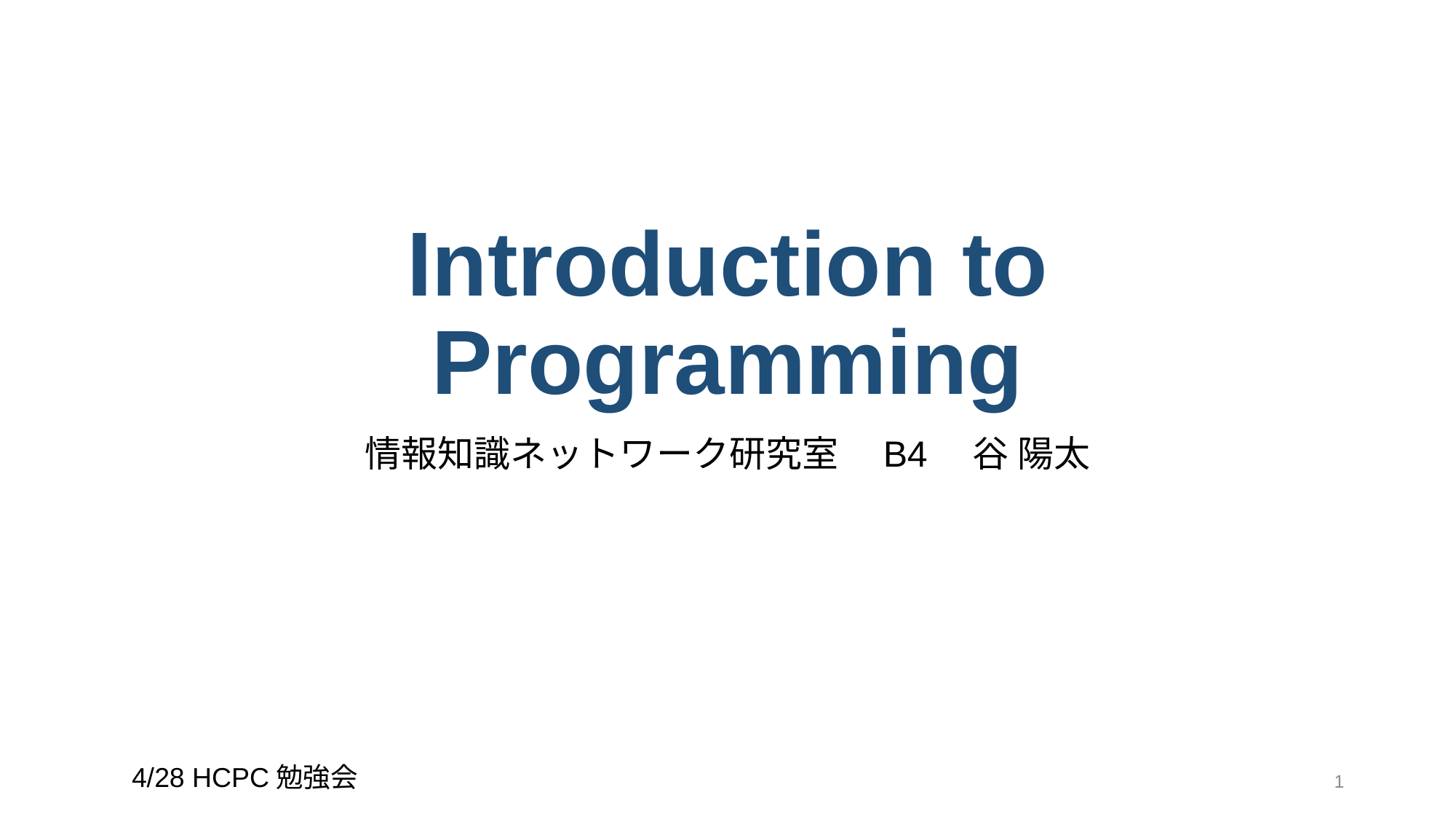

# Introduction to Programming
情報知識ネットワーク研究室　B4　谷 陽太
4/28 HCPC勉強会
1